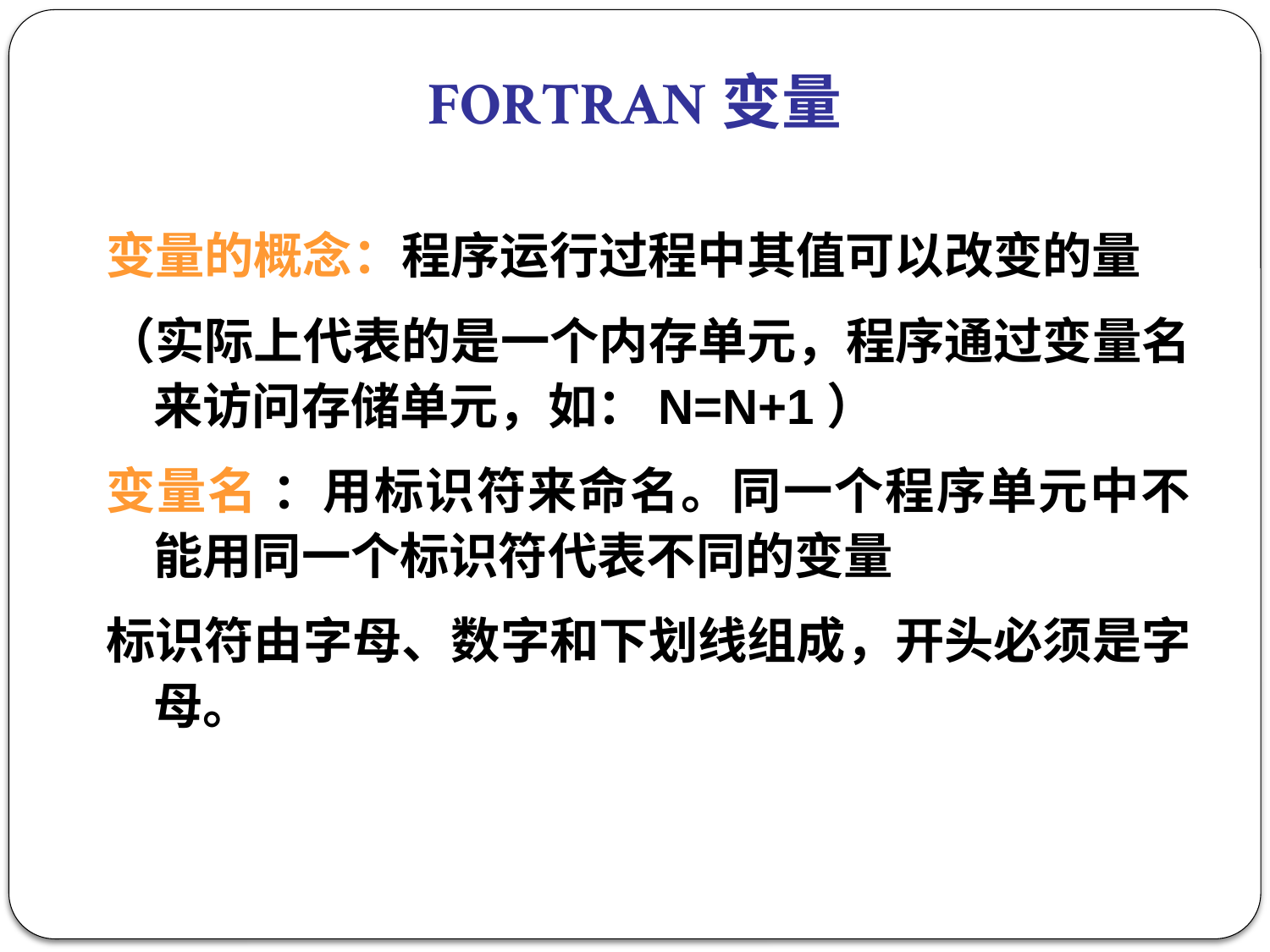

FORTRAN变量
变量的概念：程序运行过程中其值可以改变的量
（实际上代表的是一个内存单元，程序通过变量名来访问存储单元，如：N=N+1）
变量名 ：用标识符来命名。同一个程序单元中不能用同一个标识符代表不同的变量
标识符由字母、数字和下划线组成，开头必须是字母。